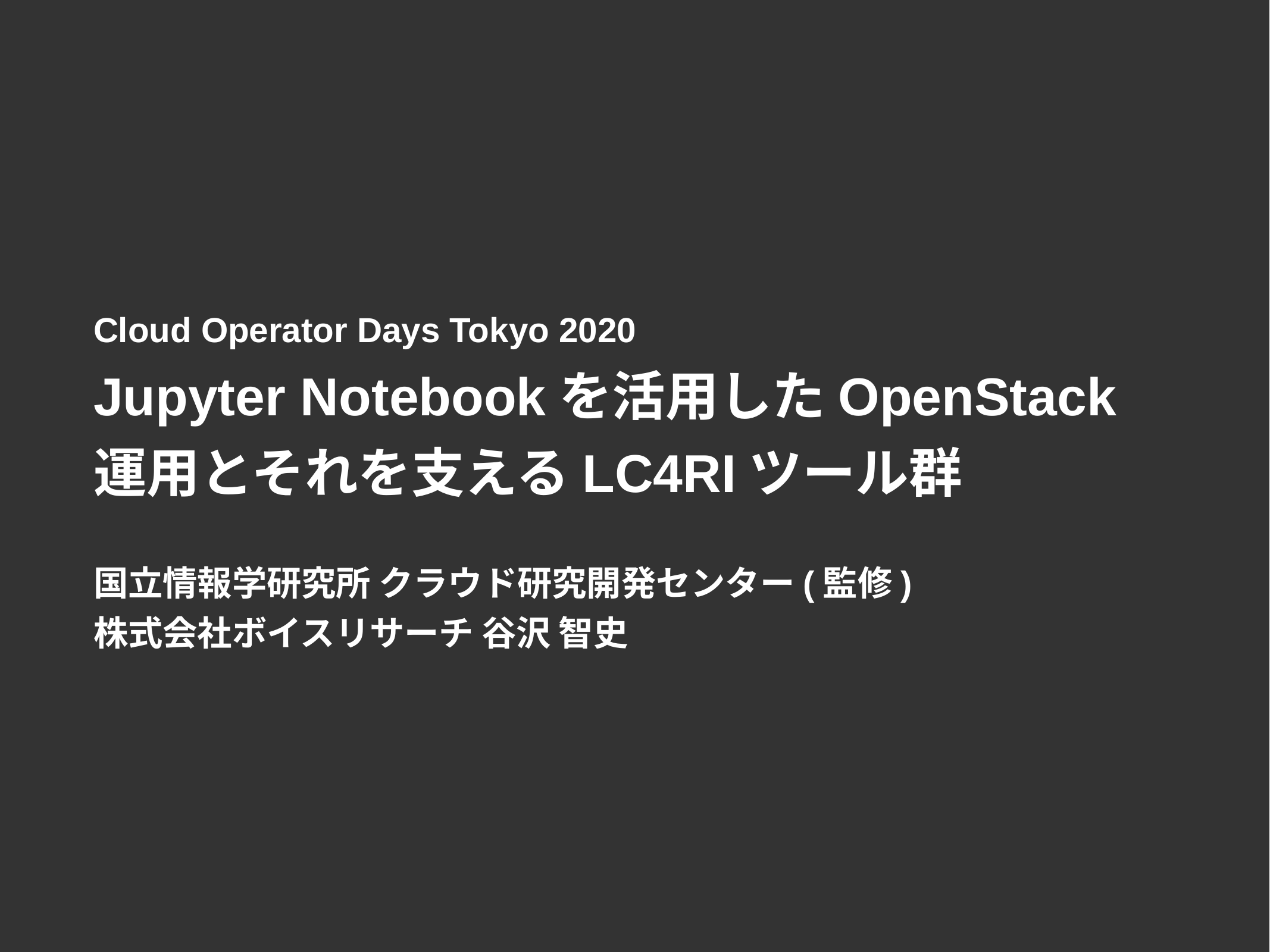

Cloud Operator Days Tokyo 2020
Jupyter Notebookを活用したOpenStack運用とそれを支えるLC4RIツール群

国立情報学研究所 クラウド研究開発センター(監修)
株式会社ボイスリサーチ 谷沢 智史